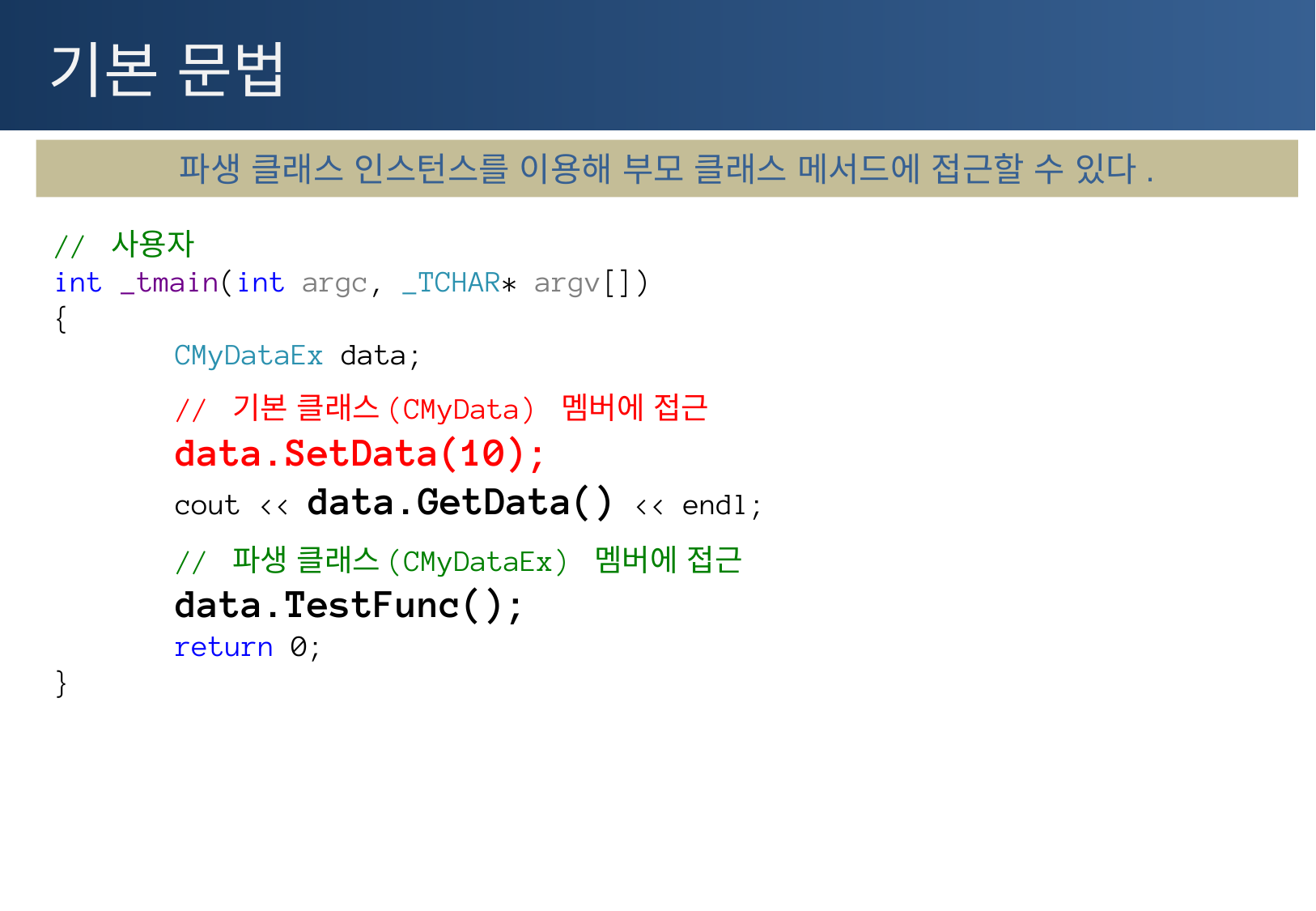

# 기본 문법
파생 클래스 인스턴스를 이용해 부모 클래스 메서드에 접근할 수 있다.
// 사용자
int _tmain(int argc, _TCHAR* argv[])
{
	CMyDataEx data;

	// 기본 클래스(CMyData) 멤버에 접근
	data.SetData(10);
	cout << data.GetData() << endl;

	// 파생 클래스(CMyDataEx) 멤버에 접근
	data.TestFunc();
	return 0;
}